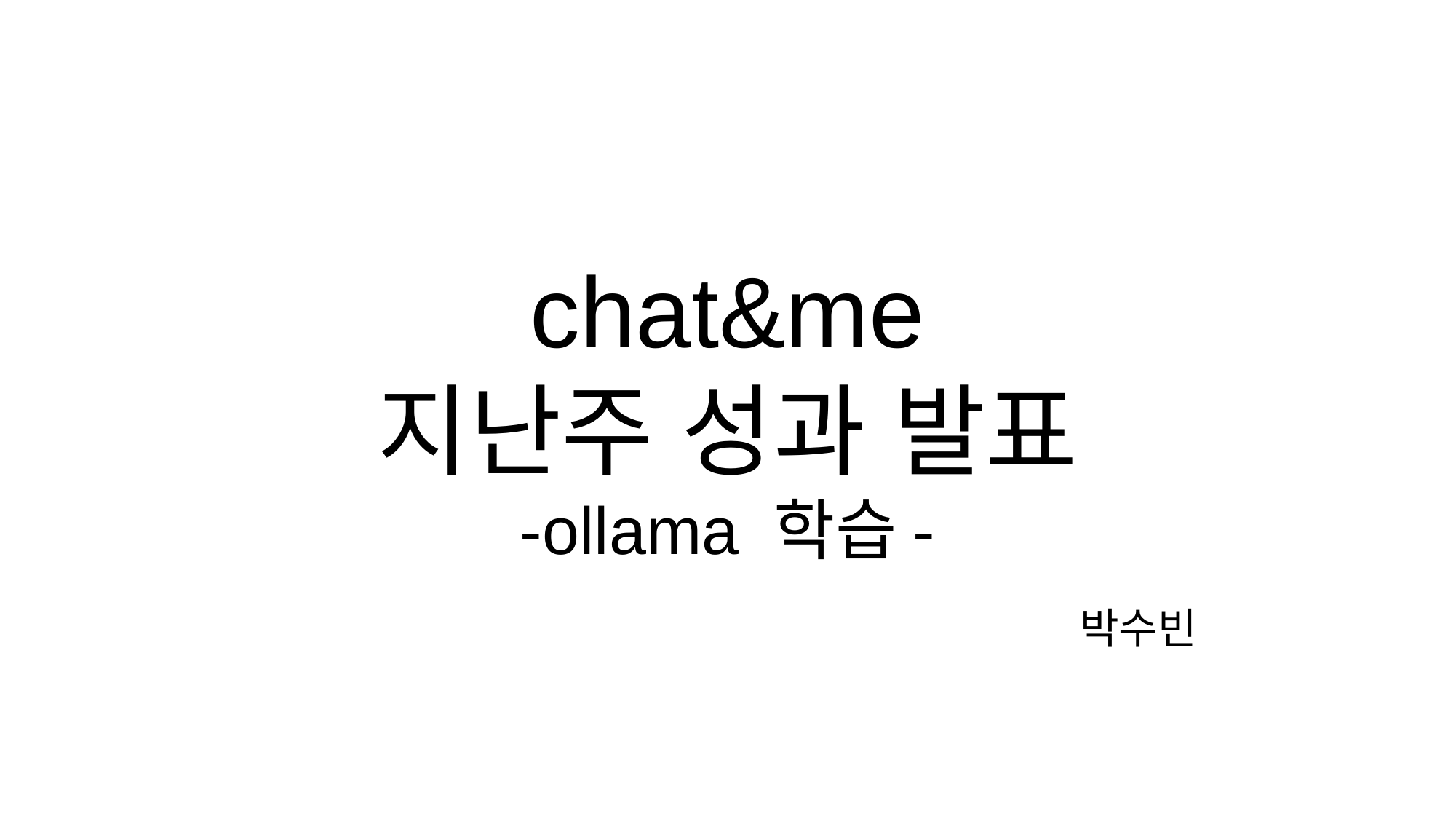

chat&me
지난주 성과 발표
-ollama 학습-
박수빈